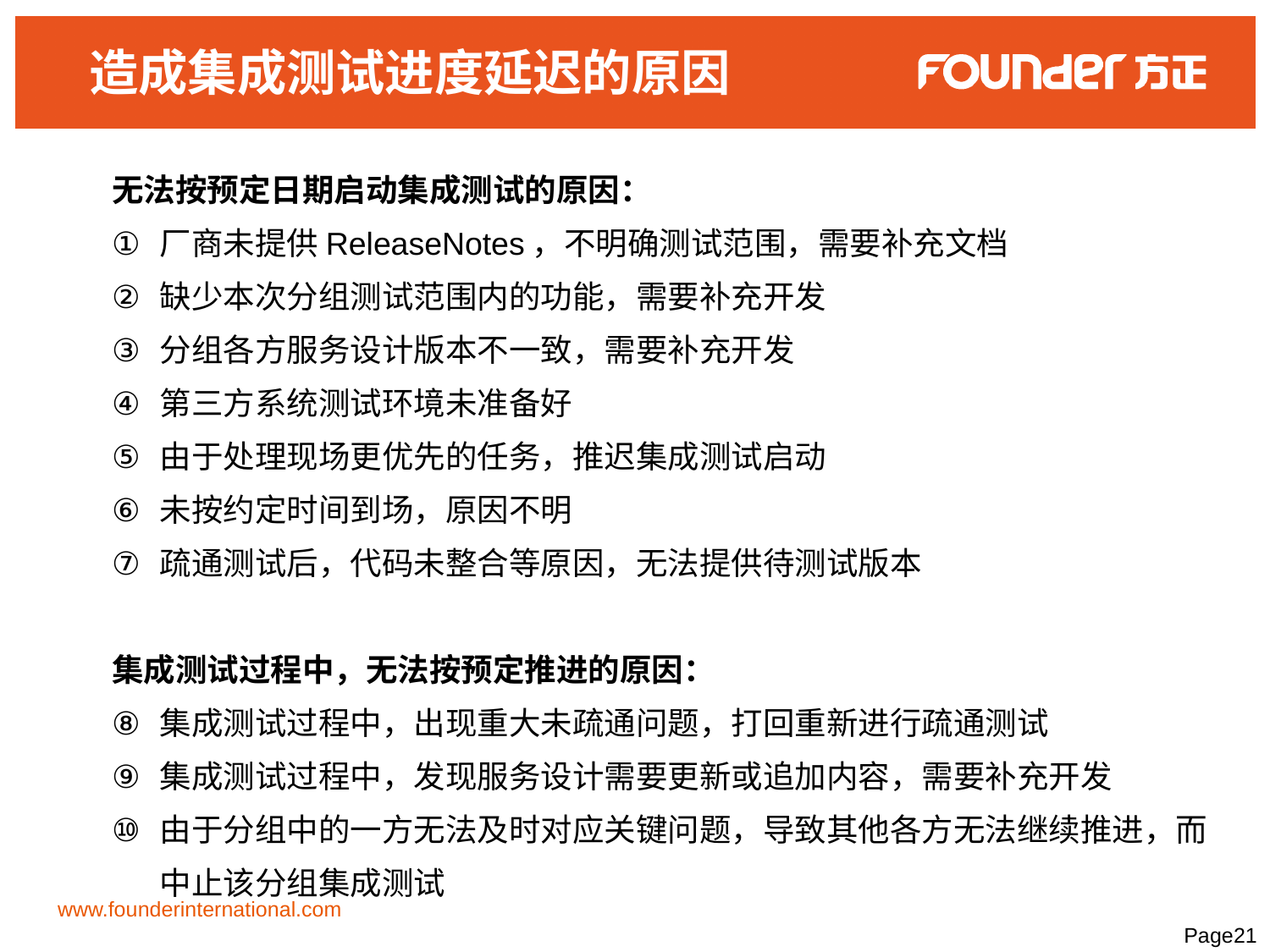

# 造成集成测试进度延迟的原因
无法按预定日期启动集成测试的原因：
厂商未提供ReleaseNotes，不明确测试范围，需要补充文档
缺少本次分组测试范围内的功能，需要补充开发
分组各方服务设计版本不一致，需要补充开发
第三方系统测试环境未准备好
由于处理现场更优先的任务，推迟集成测试启动
未按约定时间到场，原因不明
疏通测试后，代码未整合等原因，无法提供待测试版本

集成测试过程中，无法按预定推进的原因：
集成测试过程中，出现重大未疏通问题，打回重新进行疏通测试
集成测试过程中，发现服务设计需要更新或追加内容，需要补充开发
由于分组中的一方无法及时对应关键问题，导致其他各方无法继续推进，而中止该分组集成测试

www.founderinternational.com
Page21